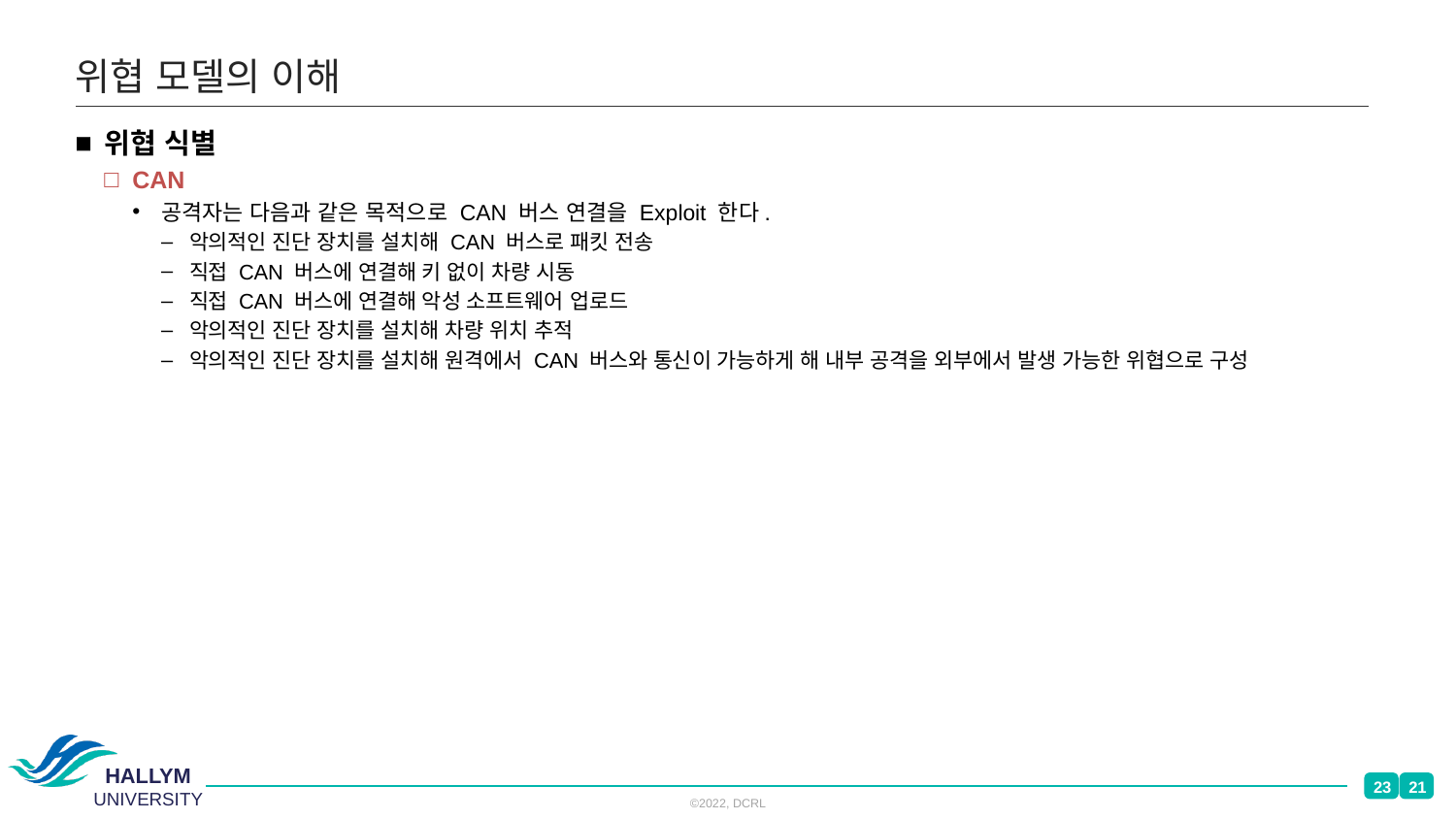

# 위협 모델의 이해
위협 식별
CAN
공격자는 다음과 같은 목적으로 CAN 버스 연결을 Exploit 한다.
악의적인 진단 장치를 설치해 CAN 버스로 패킷 전송
직접 CAN 버스에 연결해 키 없이 차량 시동
직접 CAN 버스에 연결해 악성 소프트웨어 업로드
악의적인 진단 장치를 설치해 차량 위치 추적
악의적인 진단 장치를 설치해 원격에서 CAN 버스와 통신이 가능하게 해 내부 공격을 외부에서 발생 가능한 위협으로 구성